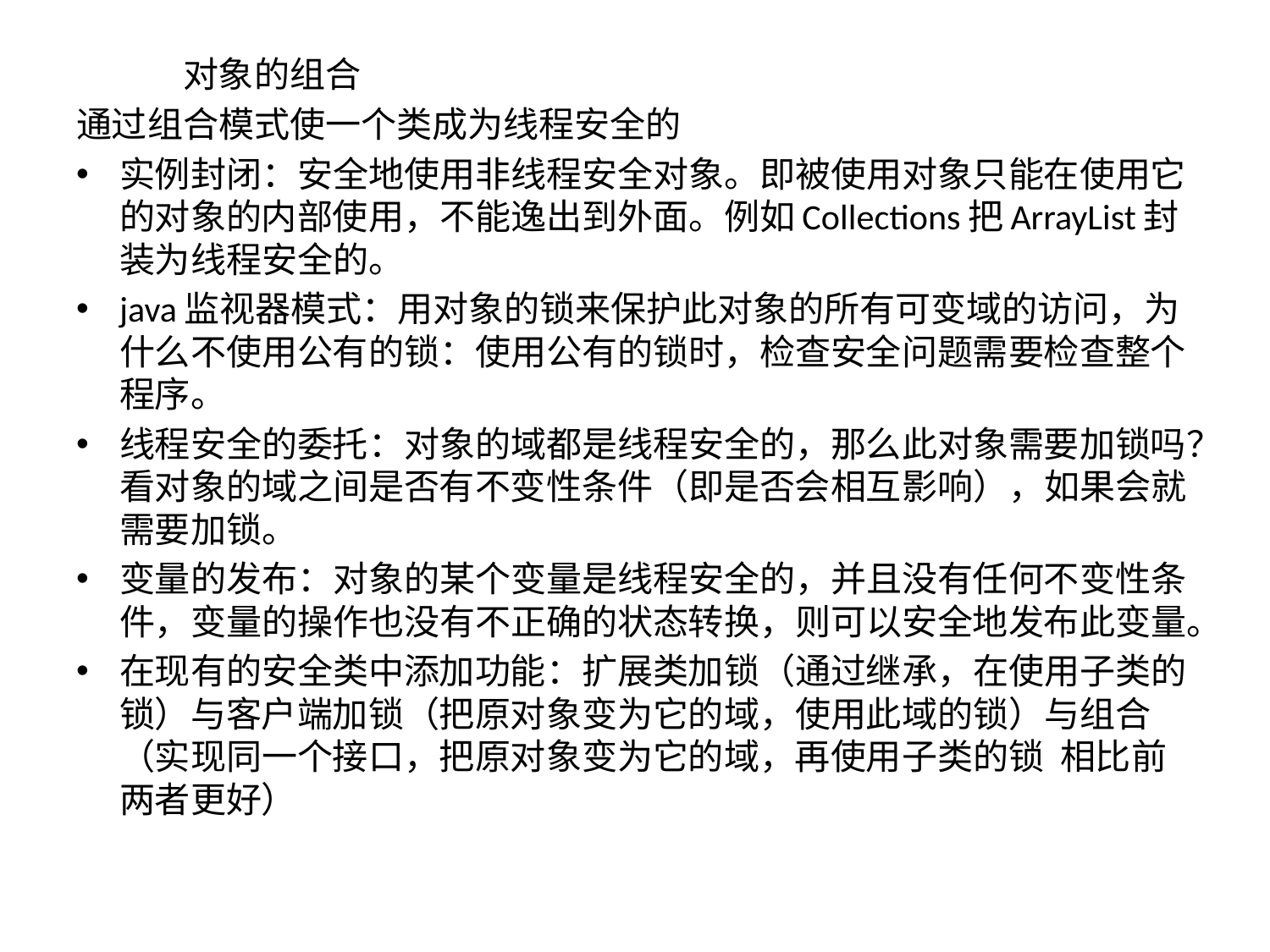

对象的组合
通过组合模式使一个类成为线程安全的
实例封闭：安全地使用非线程安全对象。即被使用对象只能在使用它的对象的内部使用，不能逸出到外面。例如Collections把ArrayList封装为线程安全的。
java监视器模式：用对象的锁来保护此对象的所有可变域的访问，为什么不使用公有的锁：使用公有的锁时，检查安全问题需要检查整个程序。
线程安全的委托：对象的域都是线程安全的，那么此对象需要加锁吗？看对象的域之间是否有不变性条件（即是否会相互影响），如果会就需要加锁。
变量的发布：对象的某个变量是线程安全的，并且没有任何不变性条件，变量的操作也没有不正确的状态转换，则可以安全地发布此变量。
在现有的安全类中添加功能：扩展类加锁（通过继承，在使用子类的锁）与客户端加锁（把原对象变为它的域，使用此域的锁）与组合（实现同一个接口，把原对象变为它的域，再使用子类的锁  相比前两者更好）